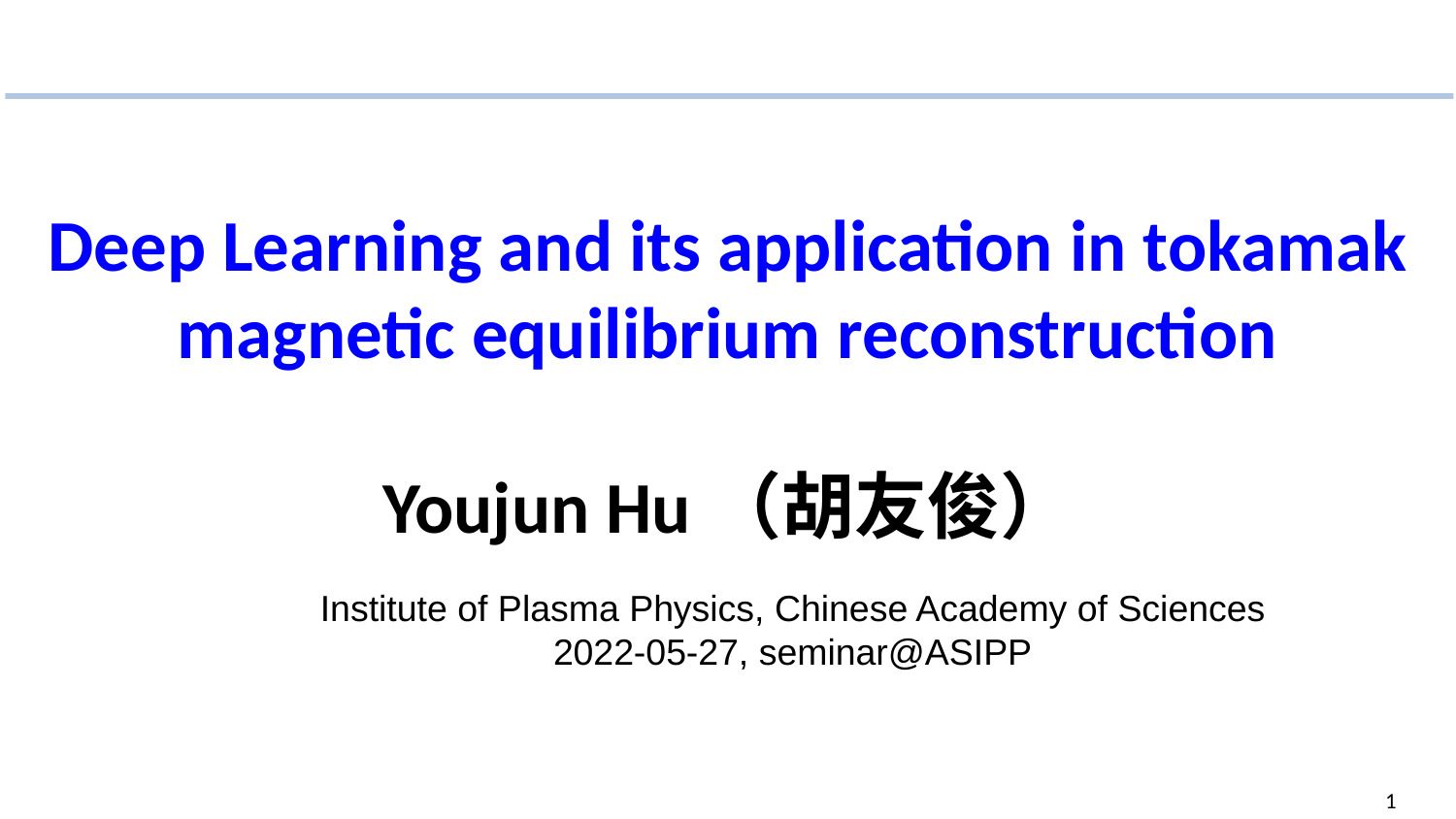

Deep Learning and its application in tokamak magnetic equilibrium reconstruction

Youjun Hu（胡友俊）

Institute of Plasma Physics, Chinese Academy of Sciences
2022-05-27, seminar@ASIPP